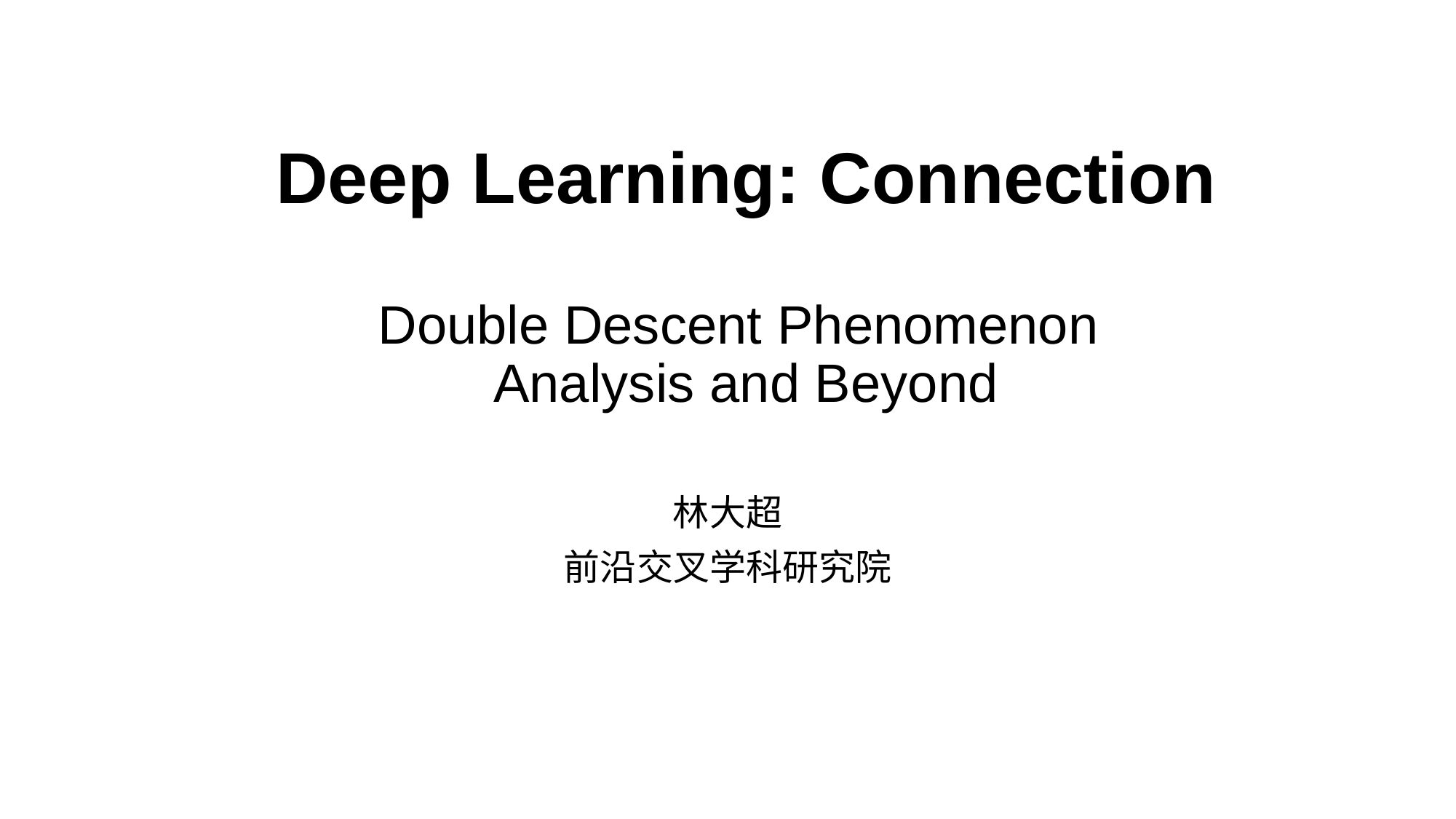

# Deep Learning: Connection Double Descent Phenomenon Analysis and Beyond

林大超
前沿交叉学科研究院